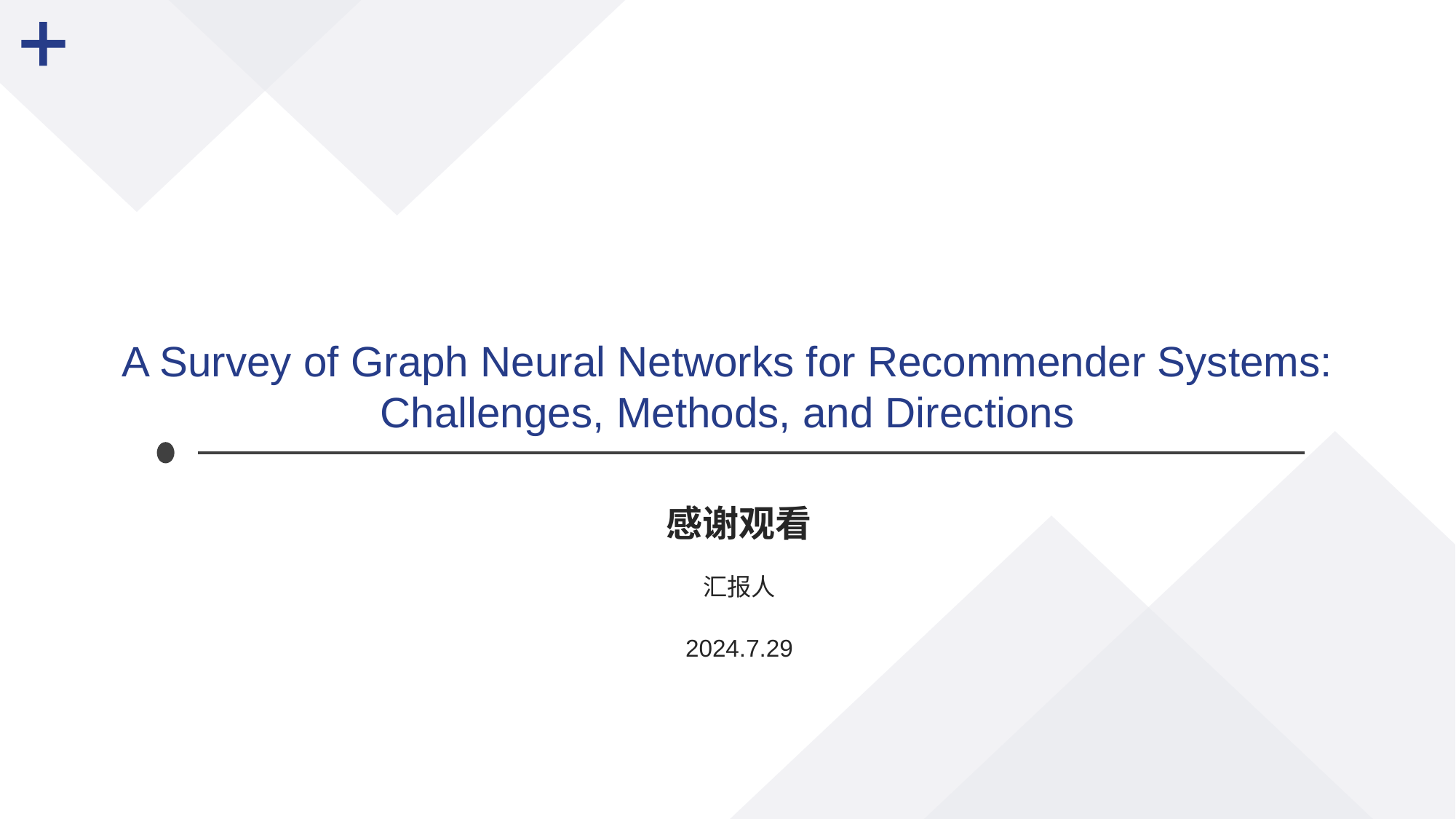

A Survey of Graph Neural Networks for Recommender Systems: Challenges, Methods, and Directions

感谢观看

汇报人
2024.7.29